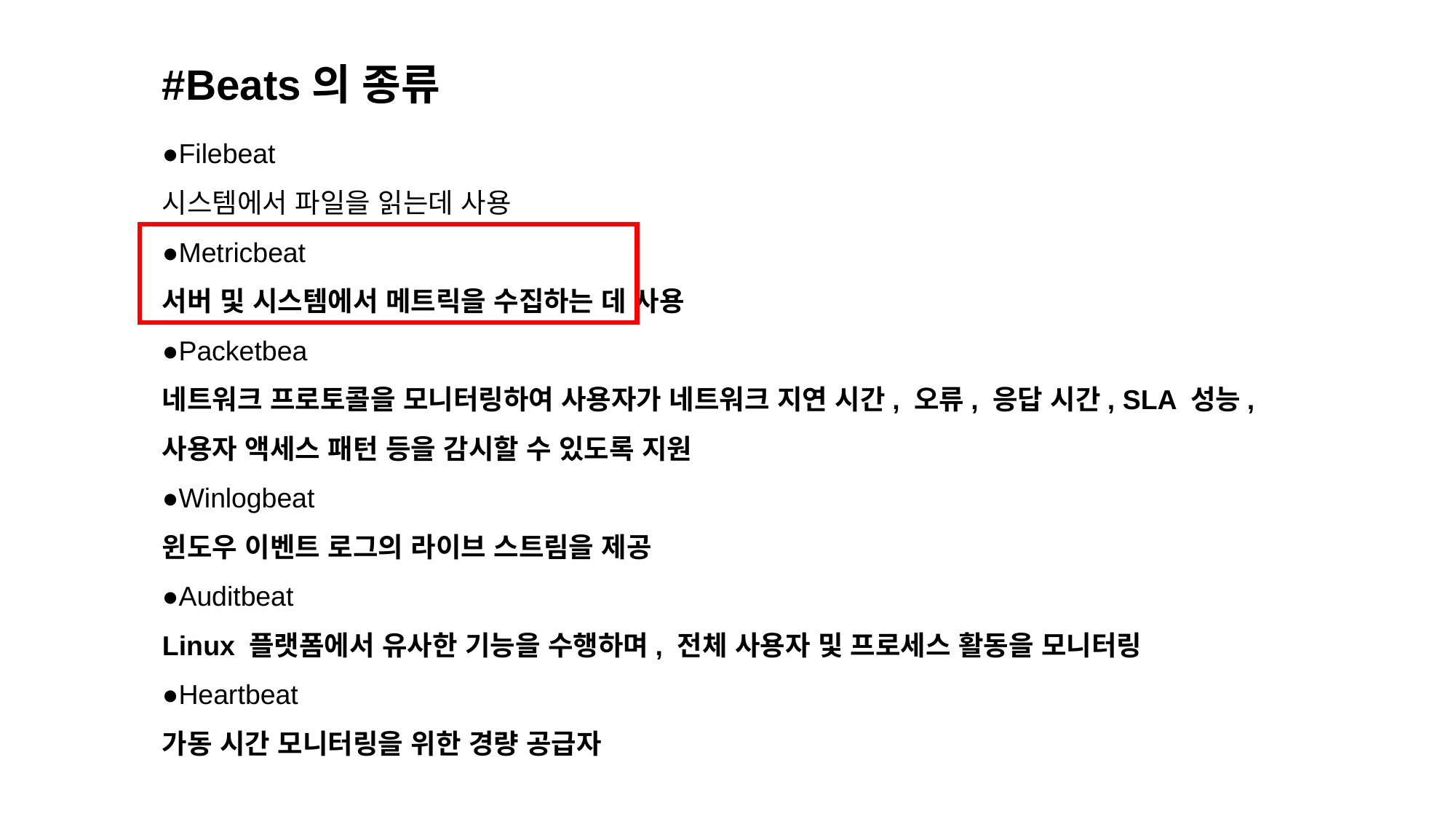

#Beats의 종류
●Filebeat
시스템에서 파일을 읽는데 사용
●Metricbeat
서버 및 시스템에서 메트릭을 수집하는 데 사용
●Packetbea
네트워크 프로토콜을 모니터링하여 사용자가 네트워크 지연 시간, 오류, 응답 시간, SLA 성능, 사용자 액세스 패턴 등을 감시할 수 있도록 지원
●Winlogbeat
윈도우 이벤트 로그의 라이브 스트림을 제공
●Auditbeat
Linux 플랫폼에서 유사한 기능을 수행하며, 전체 사용자 및 프로세스 활동을 모니터링
●Heartbeat
가동 시간 모니터링을 위한 경량 공급자